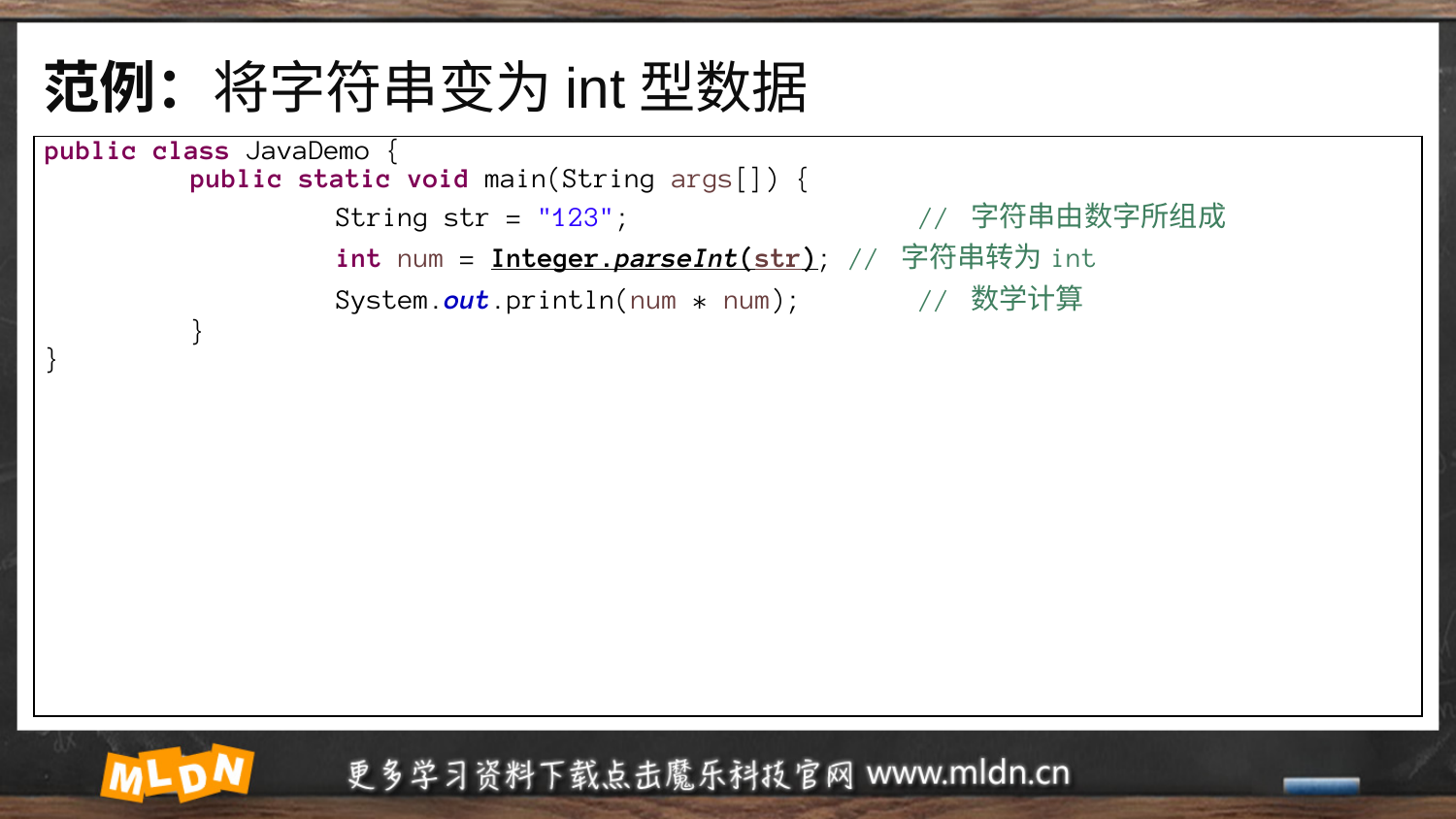

# 范例：将字符串变为int型数据
| public class JavaDemo { public static void main(String args[]) { String str = "123"; // 字符串由数字所组成 int num = Integer.parseInt(str); // 字符串转为int System.out.println(num \* num); // 数学计算 } } |
| --- |